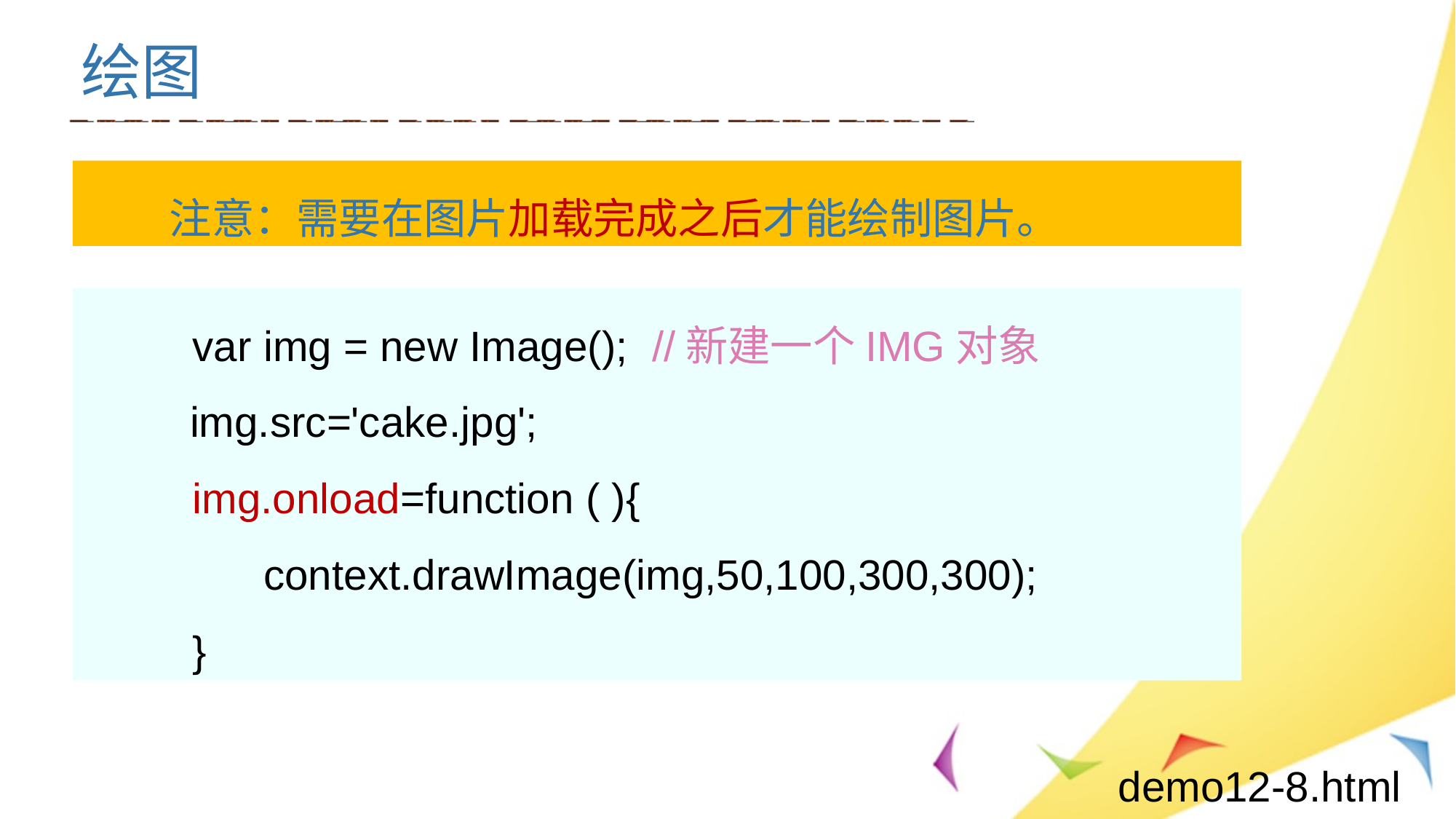

绘图

        注意：需要在图片加载完成之后才能绘制图片。
 	var img = new Image();  //新建一个IMG对象
         img.src='cake.jpg';
	img.onload=function ( ){
   	      context.drawImage(img,50,100,300,300);
  	}
demo12-8.html